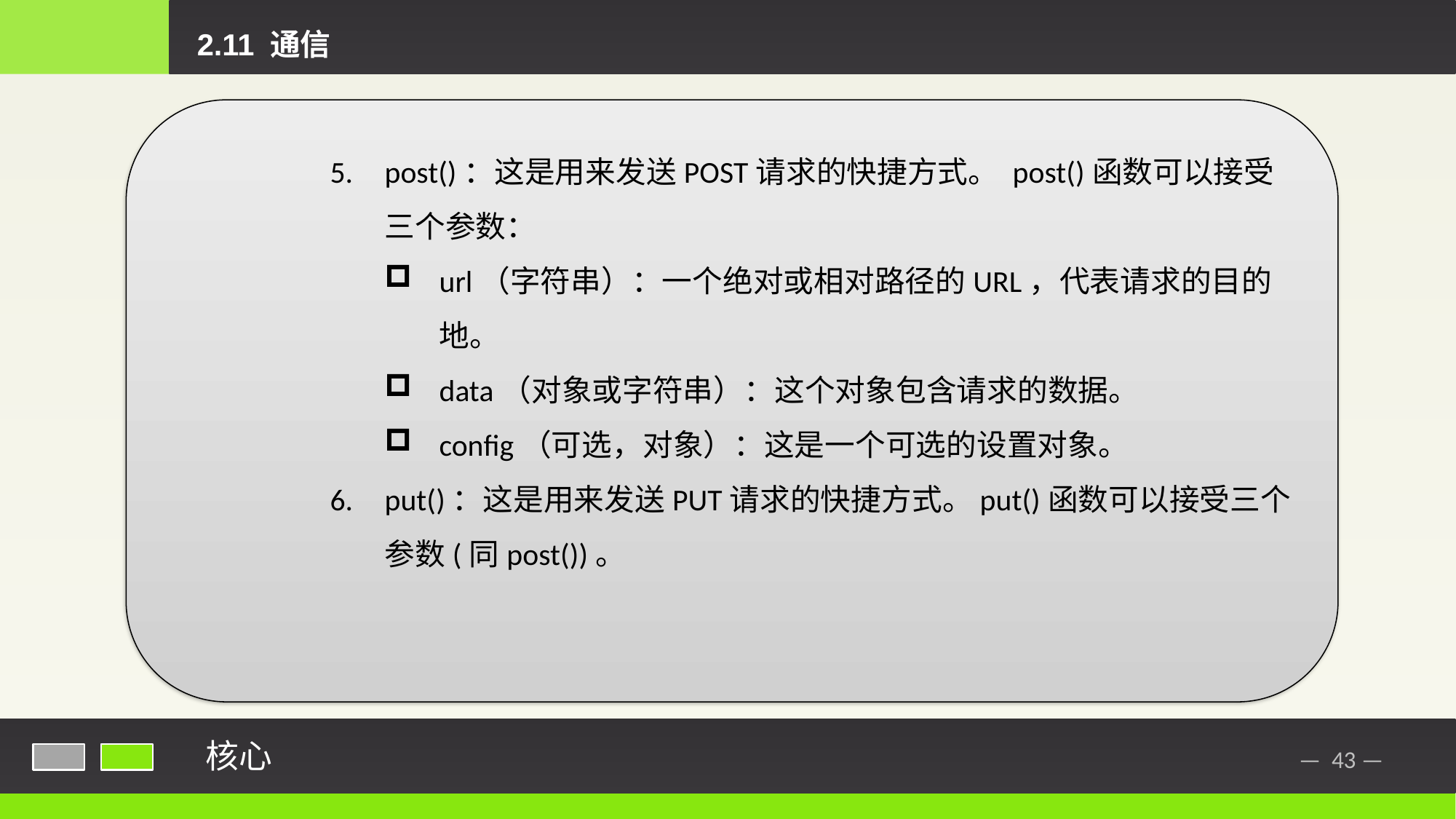

2.11 通信
post()：这是用来发送POST请求的快捷方式。 post()函数可以接受三个参数：
url（字符串）：一个绝对或相对路径的URL，代表请求的目的地。
data（对象或字符串）：这个对象包含请求的数据。
config（可选，对象）：这是一个可选的设置对象。
put()：这是用来发送PUT请求的快捷方式。put()函数可以接受三个参数(同post())。